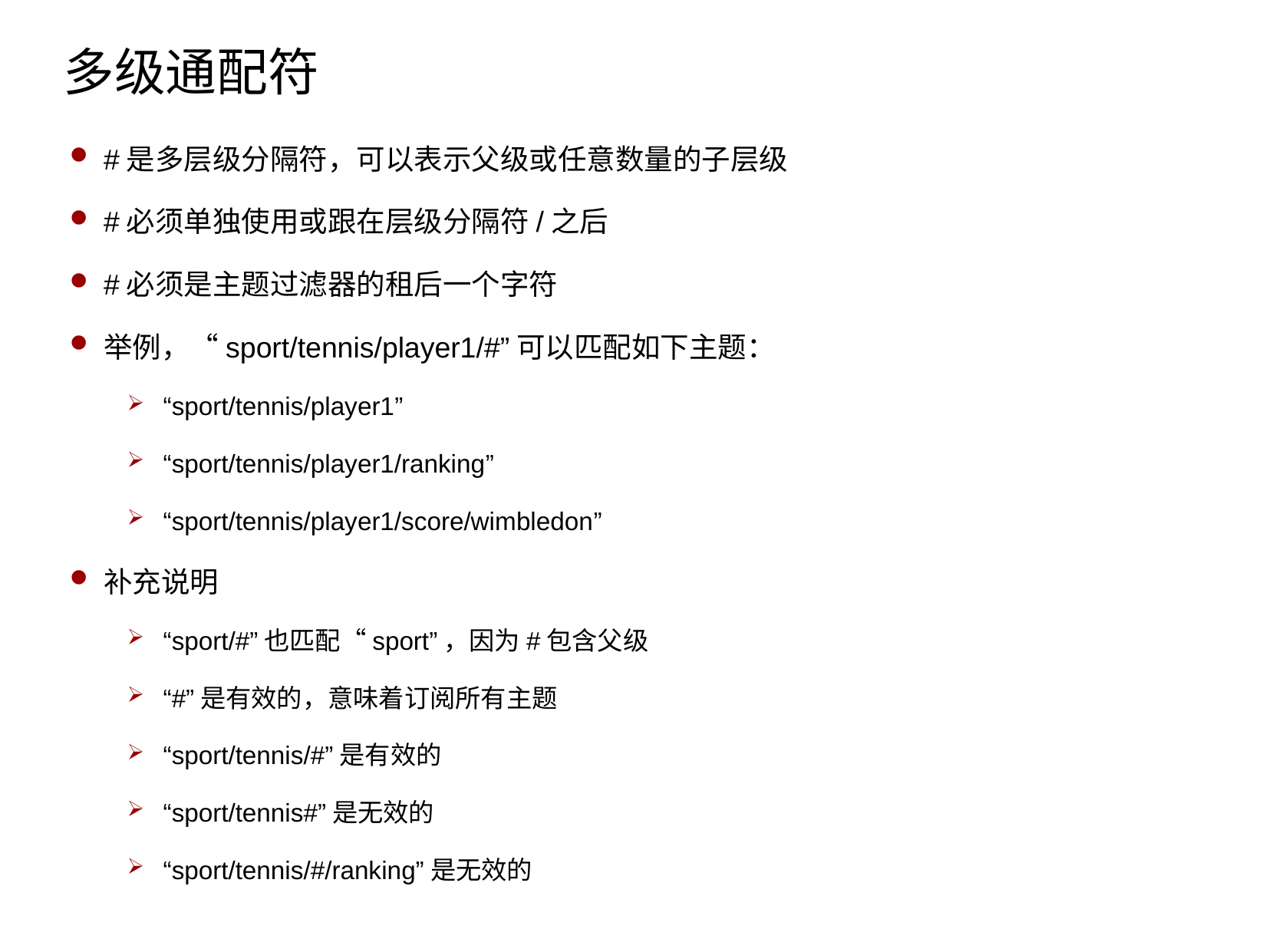

多级通配符
#是多层级分隔符，可以表示父级或任意数量的子层级
#必须单独使用或跟在层级分隔符/之后
#必须是主题过滤器的租后一个字符
举例，“sport/tennis/player1/#”可以匹配如下主题：
“sport/tennis/player1”
“sport/tennis/player1/ranking”
“sport/tennis/player1/score/wimbledon”
补充说明
“sport/#”也匹配“sport”，因为#包含父级
“#”是有效的，意味着订阅所有主题
“sport/tennis/#”是有效的
“sport/tennis#”是无效的
“sport/tennis/#/ranking”是无效的